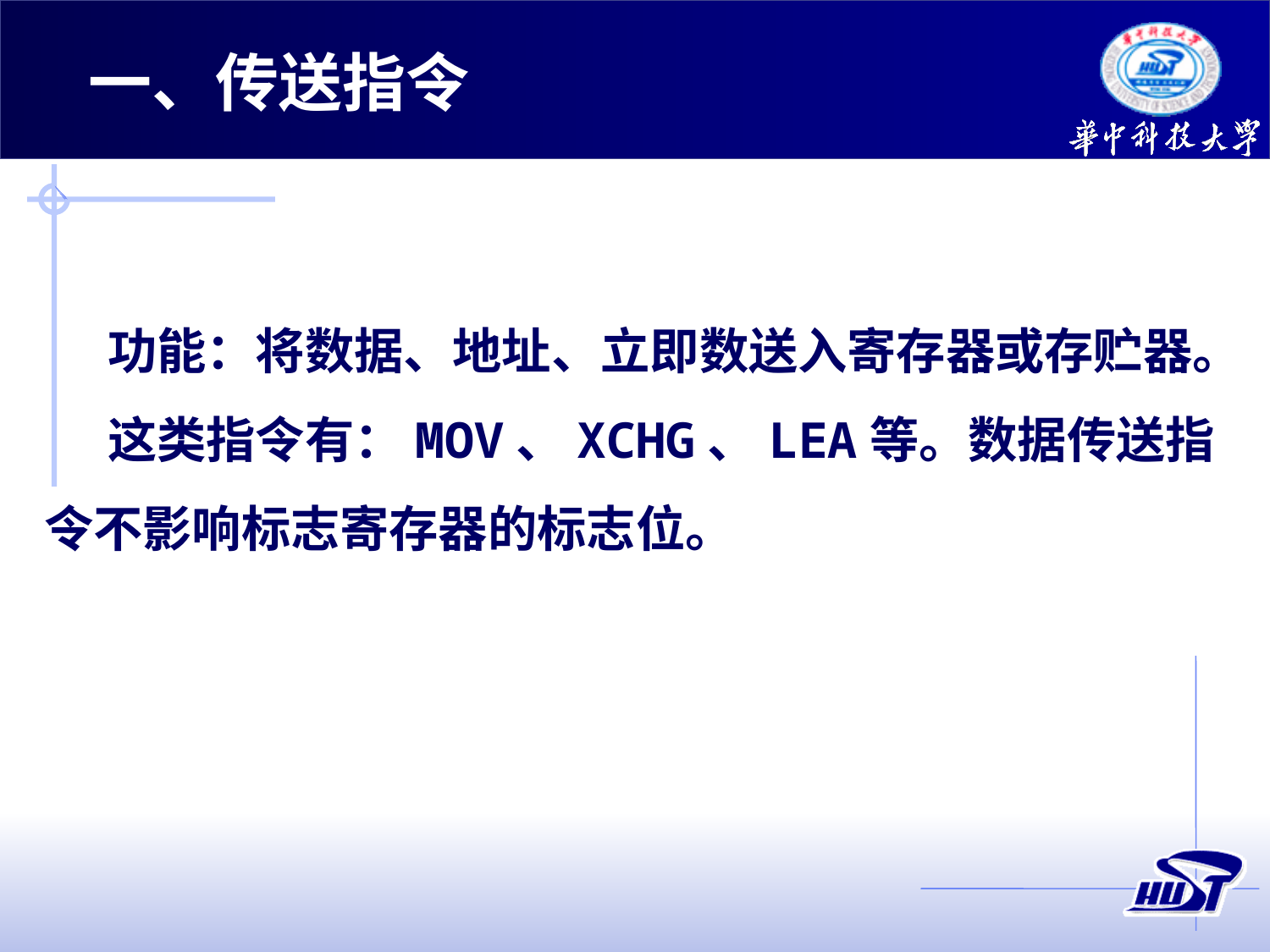

一、传送指令
功能：将数据、地址、立即数送入寄存器或存贮器。
这类指令有：MOV、XCHG、LEA等。数据传送指令不影响标志寄存器的标志位。